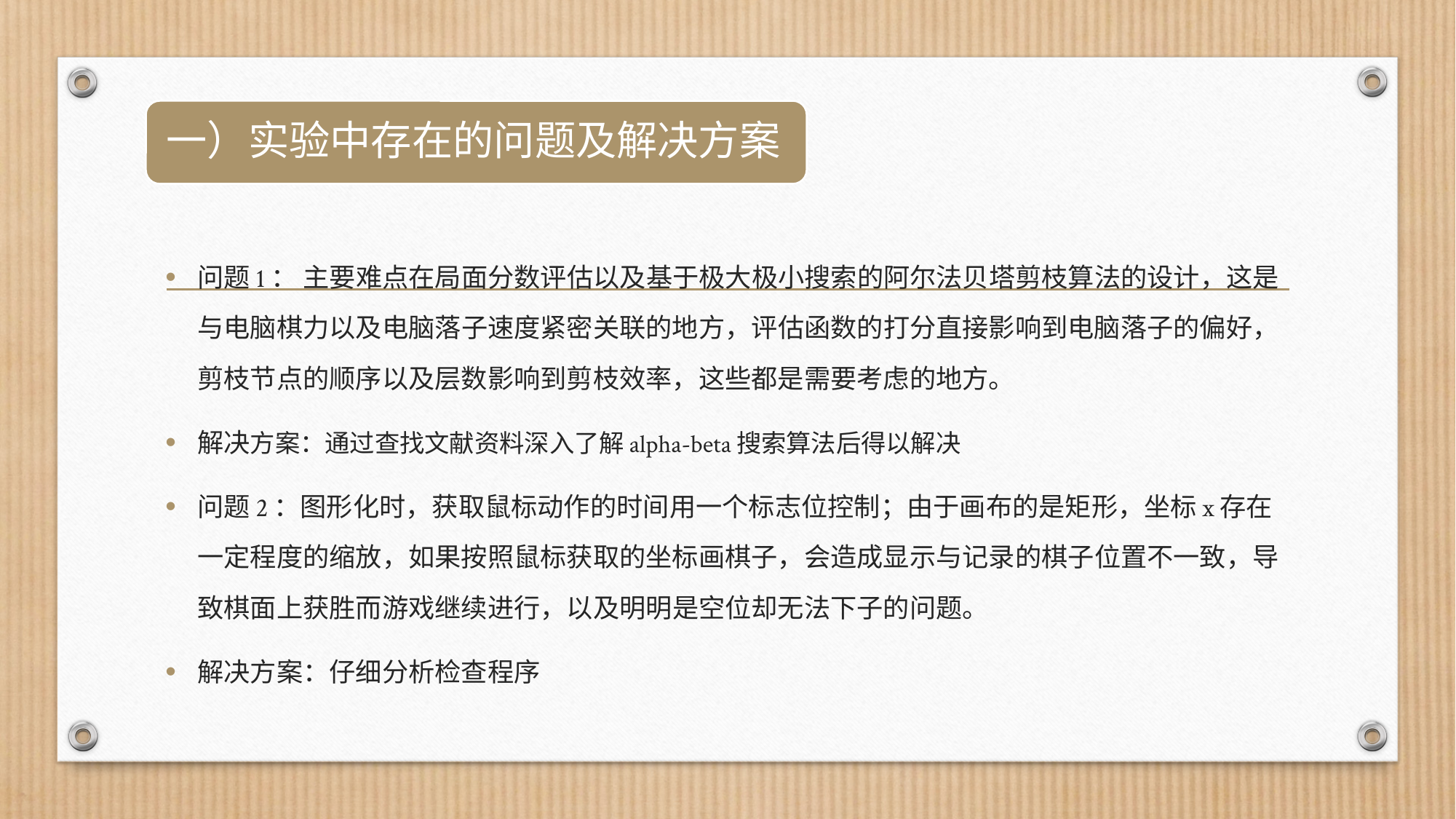

一）实验中存在的问题及解决方案
问题1： 主要难点在局面分数评估以及基于极大极小搜索的阿尔法贝塔剪枝算法的设计，这是与电脑棋力以及电脑落子速度紧密关联的地方，评估函数的打分直接影响到电脑落子的偏好，剪枝节点的顺序以及层数影响到剪枝效率，这些都是需要考虑的地方。
解决方案：通过查找文献资料深入了解alpha-beta搜索算法后得以解决
问题2：图形化时，获取鼠标动作的时间用一个标志位控制；由于画布的是矩形，坐标x存在一定程度的缩放，如果按照鼠标获取的坐标画棋子，会造成显示与记录的棋子位置不一致，导致棋面上获胜而游戏继续进行，以及明明是空位却无法下子的问题。
解决方案：仔细分析检查程序